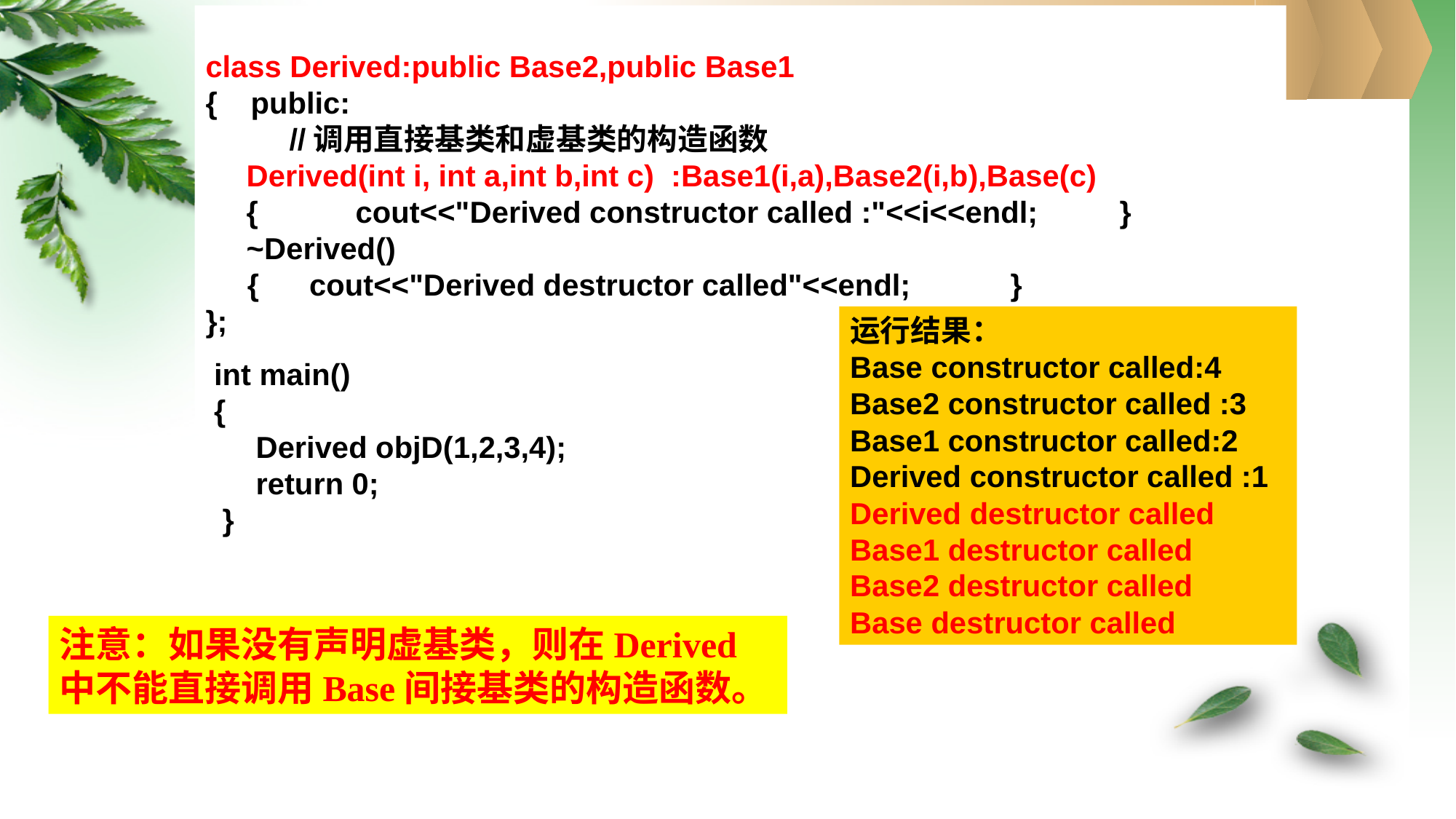

class Derived:public Base2,public Base1
{    public:
          //调用直接基类和虚基类的构造函数
	Derived(int i, int a,int b,int c)  :Base1(i,a),Base2(i,b),Base(c)
	{	cout<<"Derived constructor called :"<<i<<endl;	}
	~Derived()
     {      cout<<"Derived destructor called"<<endl;	}
};
运行结果：
Base constructor called:4 Base2 constructor called :3
Base1 constructor called:2 Derived constructor called :1
Derived destructor called Base1 destructor called
Base2 destructor called
Base destructor called
int main()
{
     Derived objD(1,2,3,4);
     return 0;
 }
注意：如果没有声明虚基类，则在Derived中不能直接调用Base间接基类的构造函数。